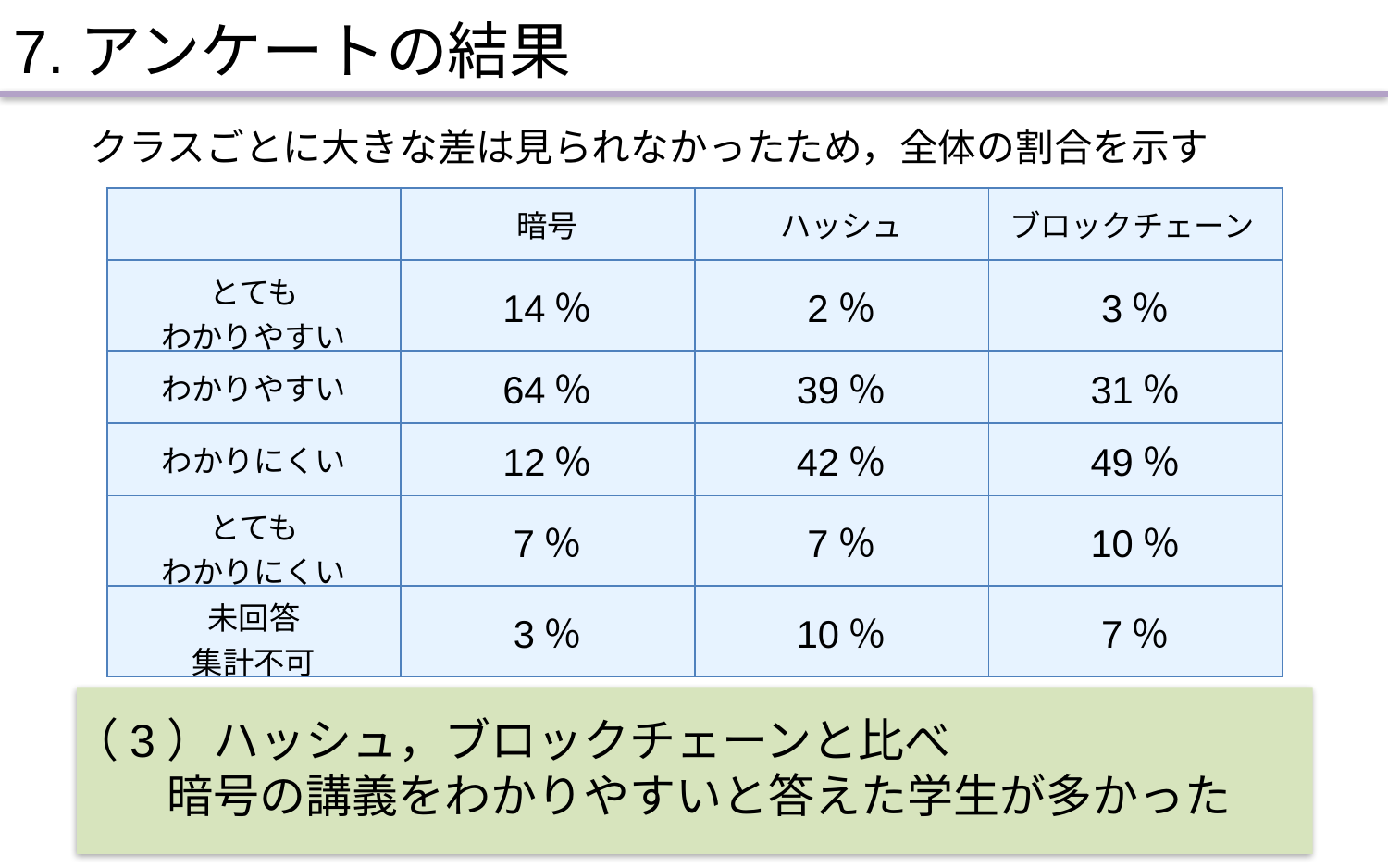

7.アンケートの結果
クラスごとに大きな差は見られなかったため，全体の割合を示す
|  | 暗号 | ハッシュ | ブロックチェーン |
| --- | --- | --- | --- |
| とても わかりやすい | 14％ | 2％ | 3％ |
| わかりやすい | 64％ | 39％ | 31％ |
| わかりにくい | 12％ | 42％ | 49％ |
| とても わかりにくい | 7％ | 7％ | 10％ |
| 未回答 集計不可 | 3％ | 10％ | 7％ |

（3）ハッシュ，ブロックチェーンと比べ
        暗号の講義をわかりやすいと答えた学生が多かった